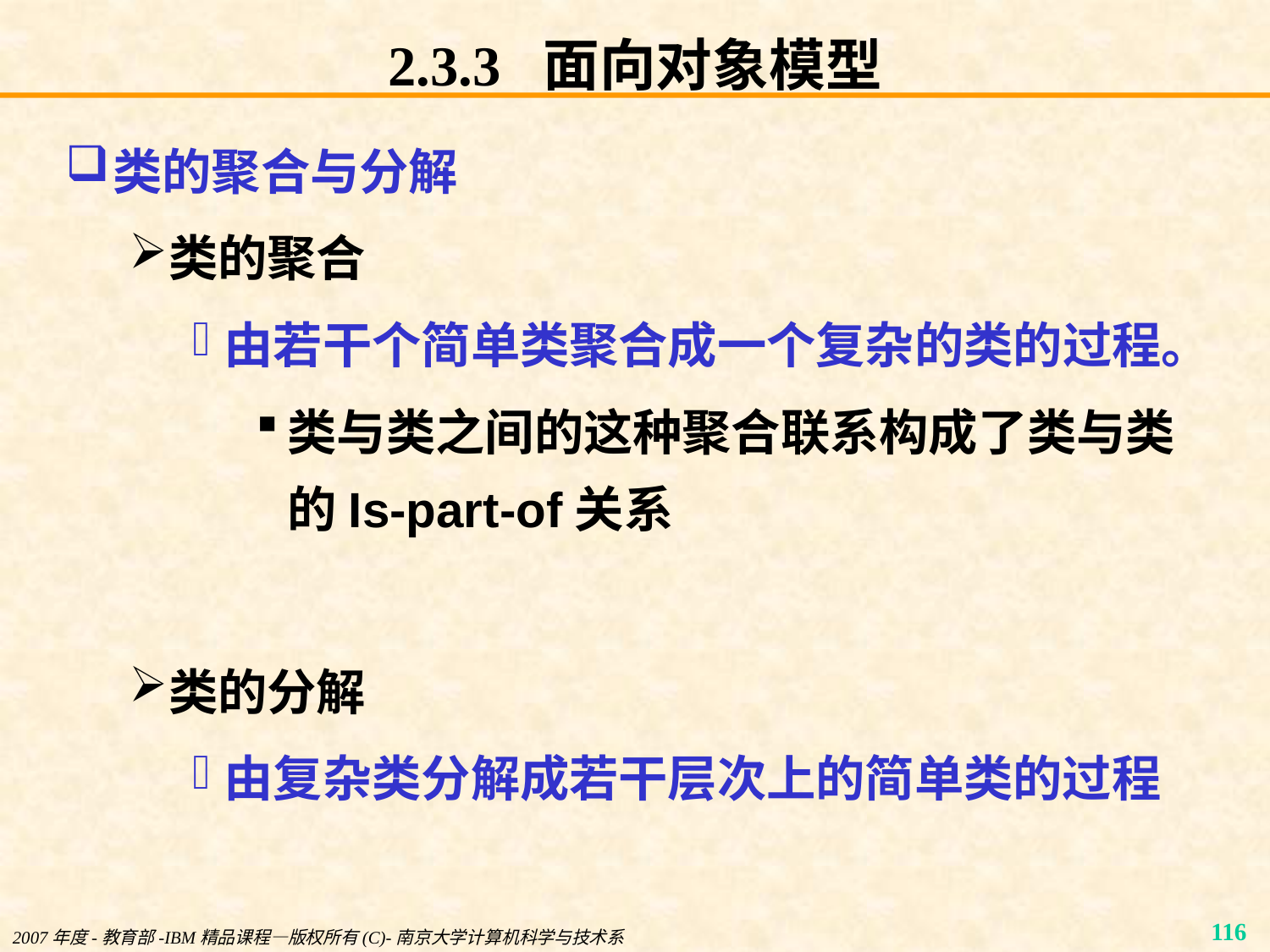

# 2.3.3  面向对象模型
类的聚合与分解
类的聚合
由若干个简单类聚合成一个复杂的类的过程。
类与类之间的这种聚合联系构成了类与类的Is-part-of关系

类的分解
由复杂类分解成若干层次上的简单类的过程
116
2007年度-教育部-IBM精品课程—版权所有(C)-南京大学计算机科学与技术系